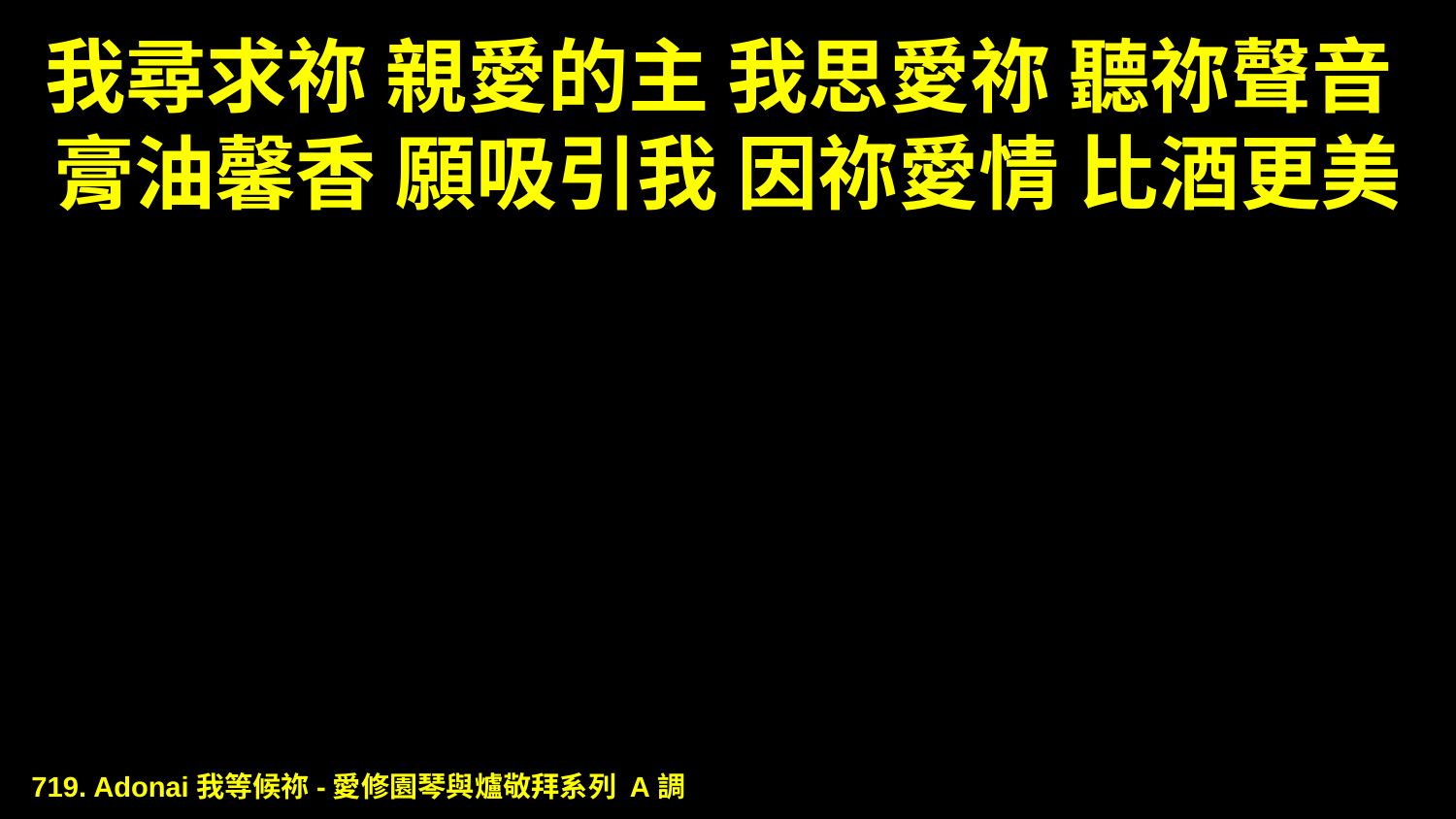

# 我尋求祢 親愛的主 我思愛祢 聽祢聲音 膏油馨香 願吸引我 因祢愛情 比酒更美
719. Adonai我等候祢-愛修園琴與爐敬拜系列 A調